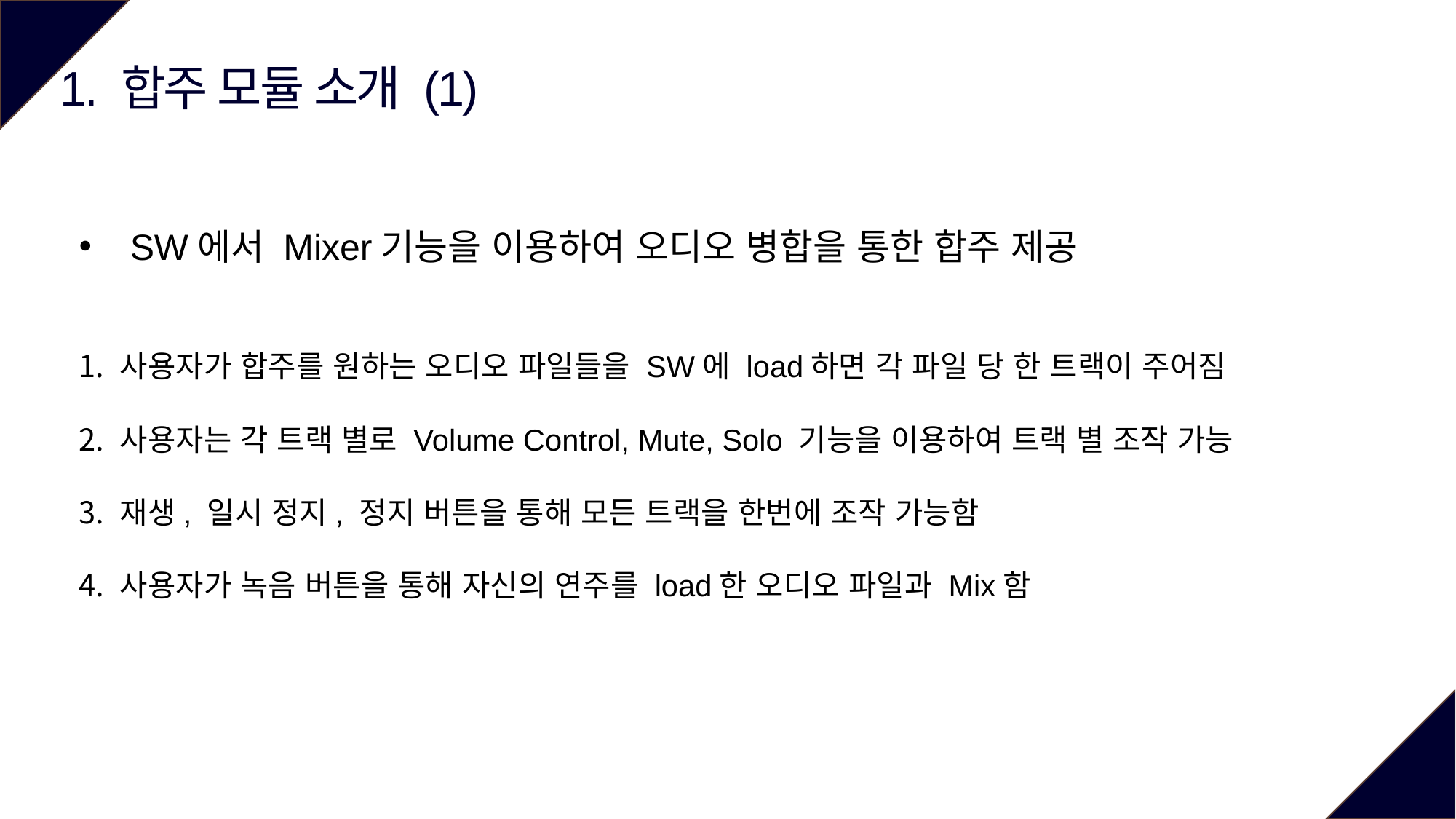

1. 합주 모듈 소개 (1)
 SW에서 Mixer기능을 이용하여 오디오 병합을 통한 합주 제공

사용자가 합주를 원하는 오디오 파일들을 SW에 load하면 각 파일 당 한 트랙이 주어짐

사용자는 각 트랙 별로 Volume Control, Mute, Solo 기능을 이용하여 트랙 별 조작 가능

재생, 일시 정지, 정지 버튼을 통해 모든 트랙을 한번에 조작 가능함

사용자가 녹음 버튼을 통해 자신의 연주를 load한 오디오 파일과 Mix함